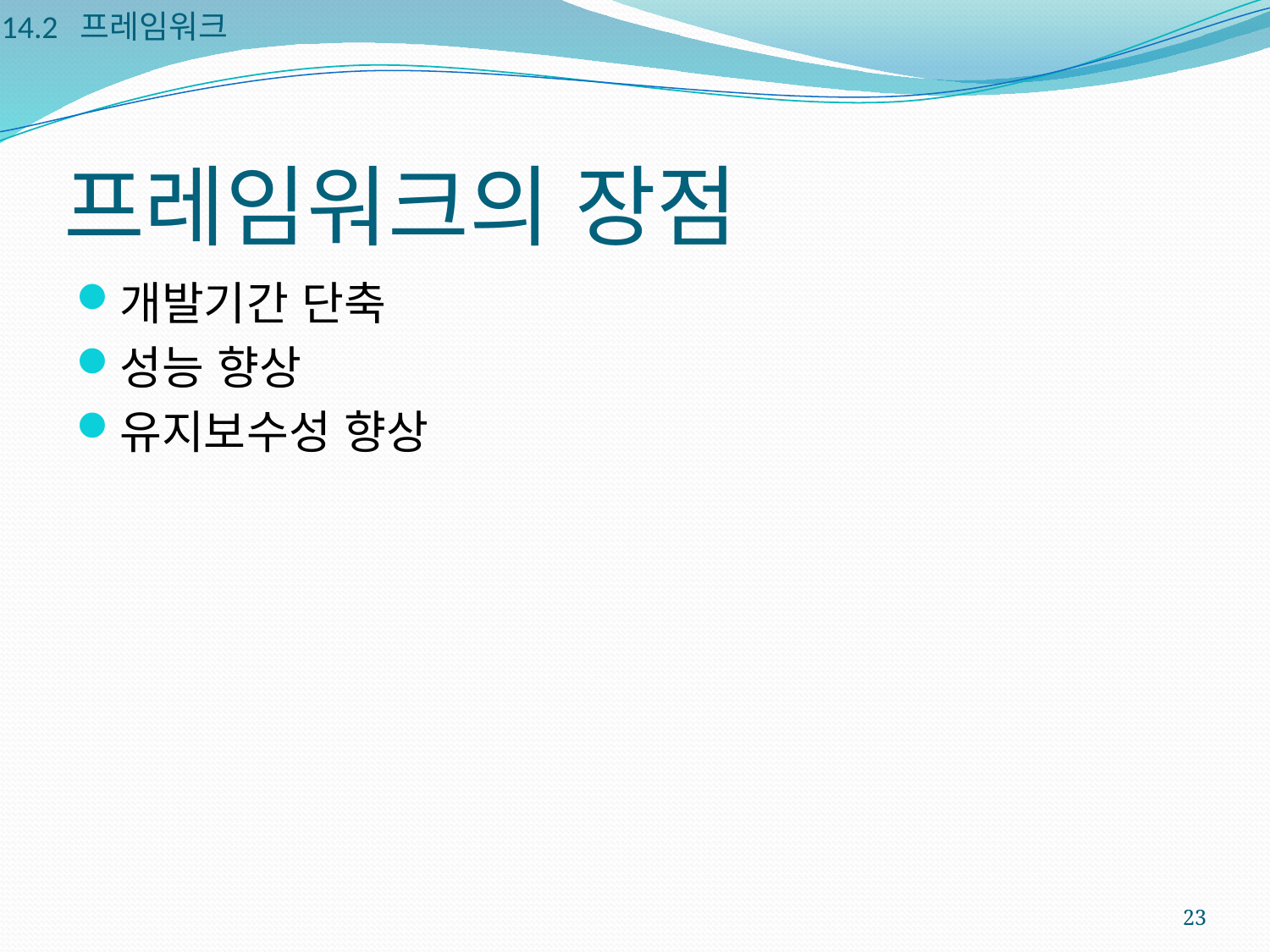

14.2  프레임워크
# 프레임워크의 장점
개발기간 단축
성능 향상
유지보수성 향상
23